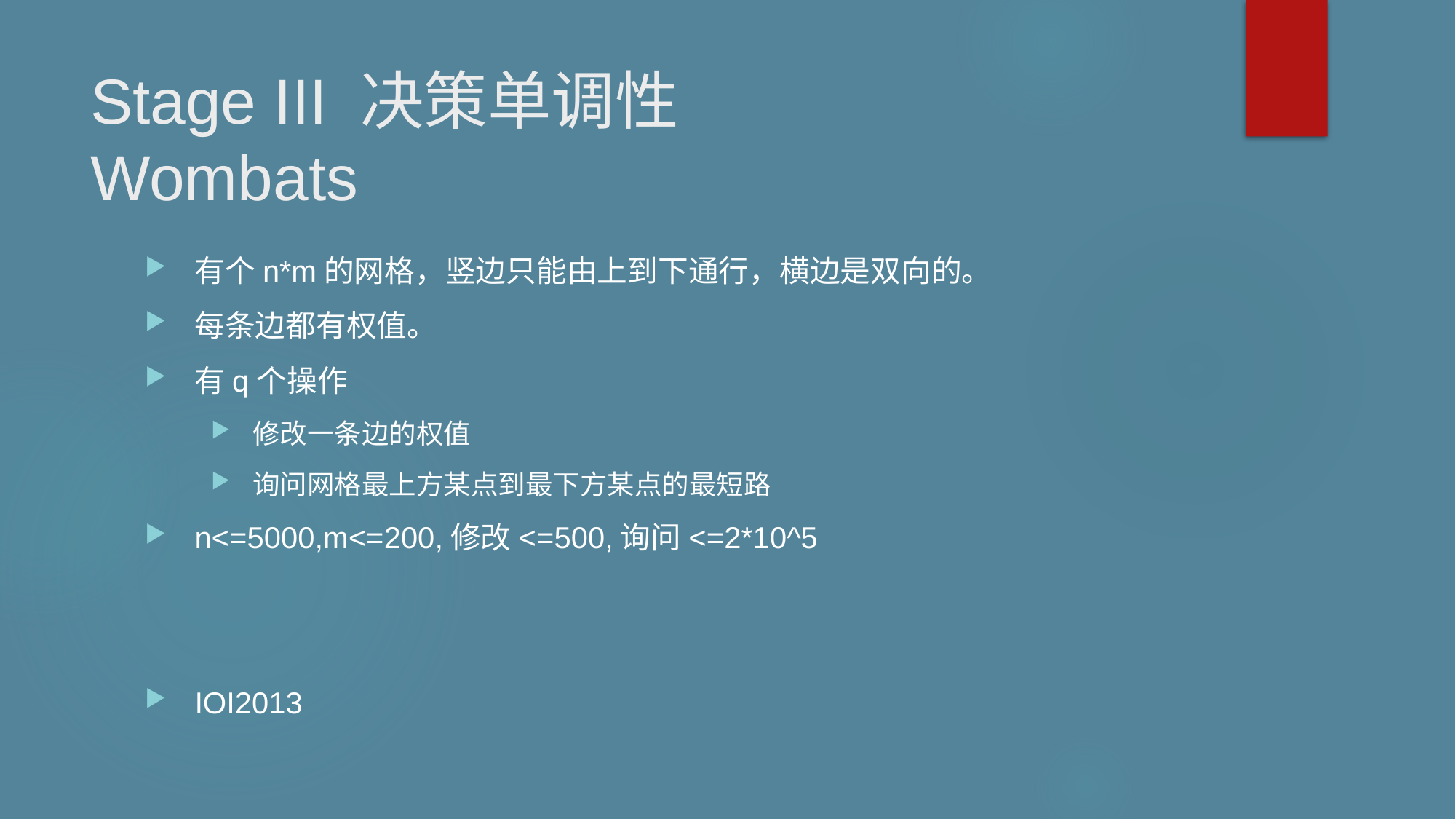

# Stage III 决策单调性 Wombats
有个n*m的网格，竖边只能由上到下通行，横边是双向的。
每条边都有权值。
有q个操作
修改一条边的权值
询问网格最上方某点到最下方某点的最短路
n<=5000,m<=200,修改<=500,询问<=2*10^5

IOI2013